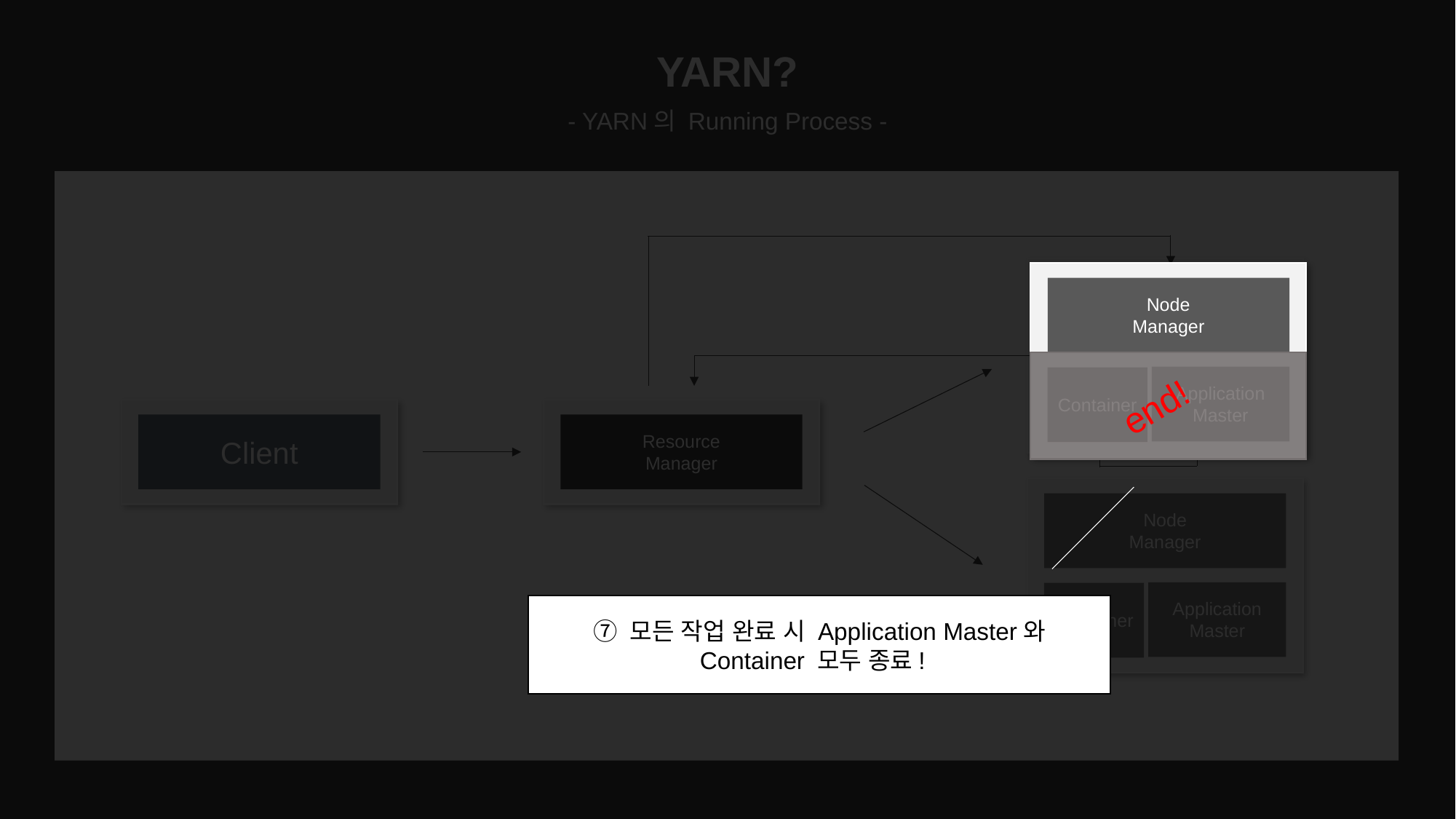

YARN?
- YARN의 Running Process -

Node
Manager

Application
Master
Container

Node
Manager

Application
Master
Container

end!

Client

Resource
Manager

Node
Manager

Application
Master
Container

⑦ 모든 작업 완료 시 Application Master와
Container 모두 종료!